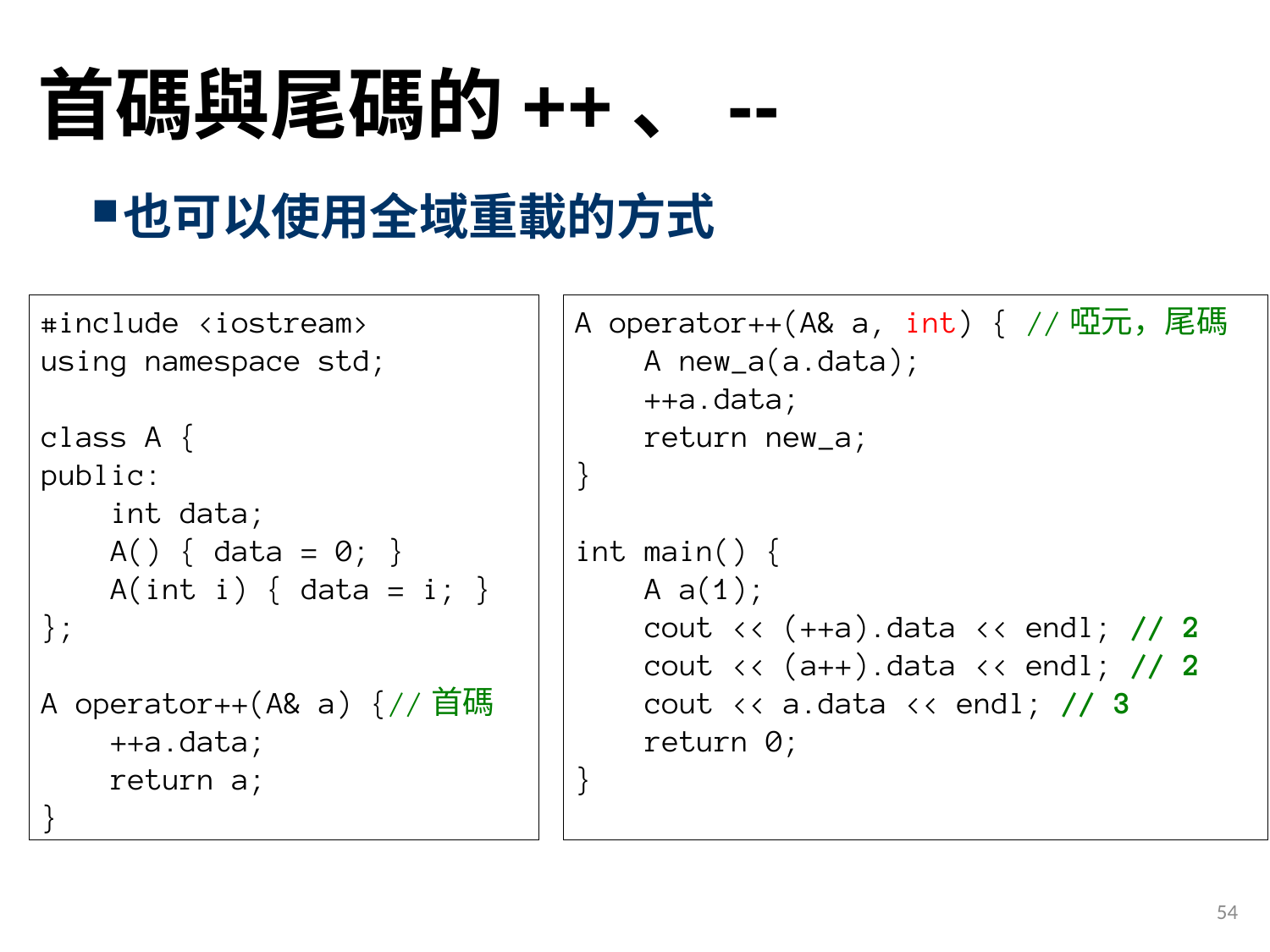

# 首碼與尾碼的++、--
也可以使用全域重載的方式
#include <iostream>
using namespace std;

class A {
public:
    int data;
    A() { data = 0; }
    A(int i) { data = i; }
};

A operator++(A& a) {//首碼
    ++a.data;
    return a;
}
A operator++(A& a, int) { //啞元，尾碼
    A new_a(a.data);
    ++a.data;
    return new_a;
}

int main() {
    A a(1);
    cout << (++a).data << endl; // 2
    cout << (a++).data << endl; // 2
    cout << a.data << endl; // 3
    return 0;
}

54